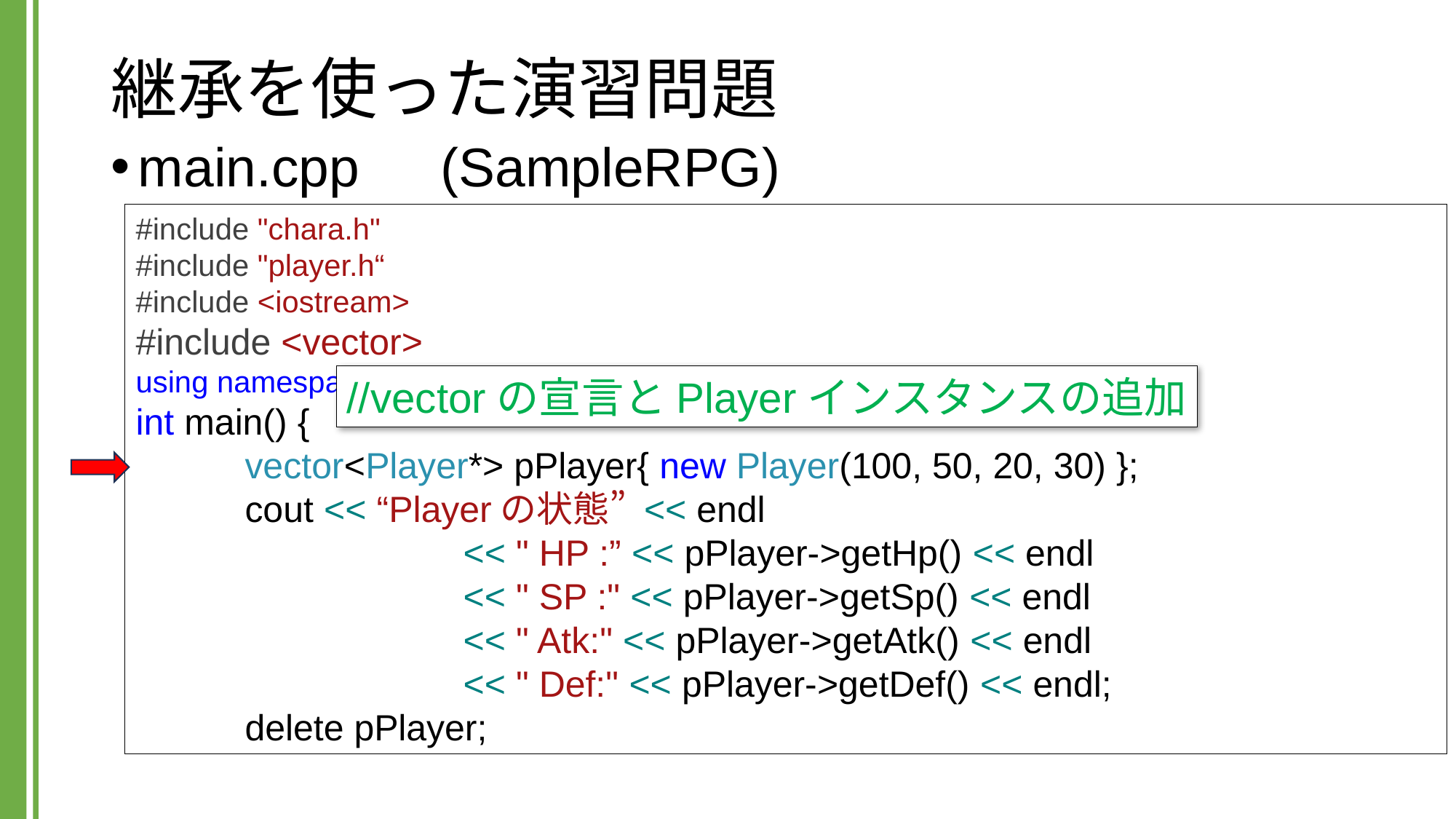

# 継承を使った演習問題
main.cpp　(SampleRPG)

#include "chara.h"
#include "player.h“
#include <iostream>
#include <vector>
using namespace std;
int main() {
	vector<Player*> pPlayer{ new Player(100, 50, 20, 30) };
	cout << “Playerの状態” << endl
			<< " HP :” << pPlayer->getHp() << endl
			<< " SP :" << pPlayer->getSp() << endl
			<< " Atk:" << pPlayer->getAtk() << endl
			<< " Def:" << pPlayer->getDef() << endl;
	delete pPlayer;
//vectorの宣言とPlayerインスタンスの追加